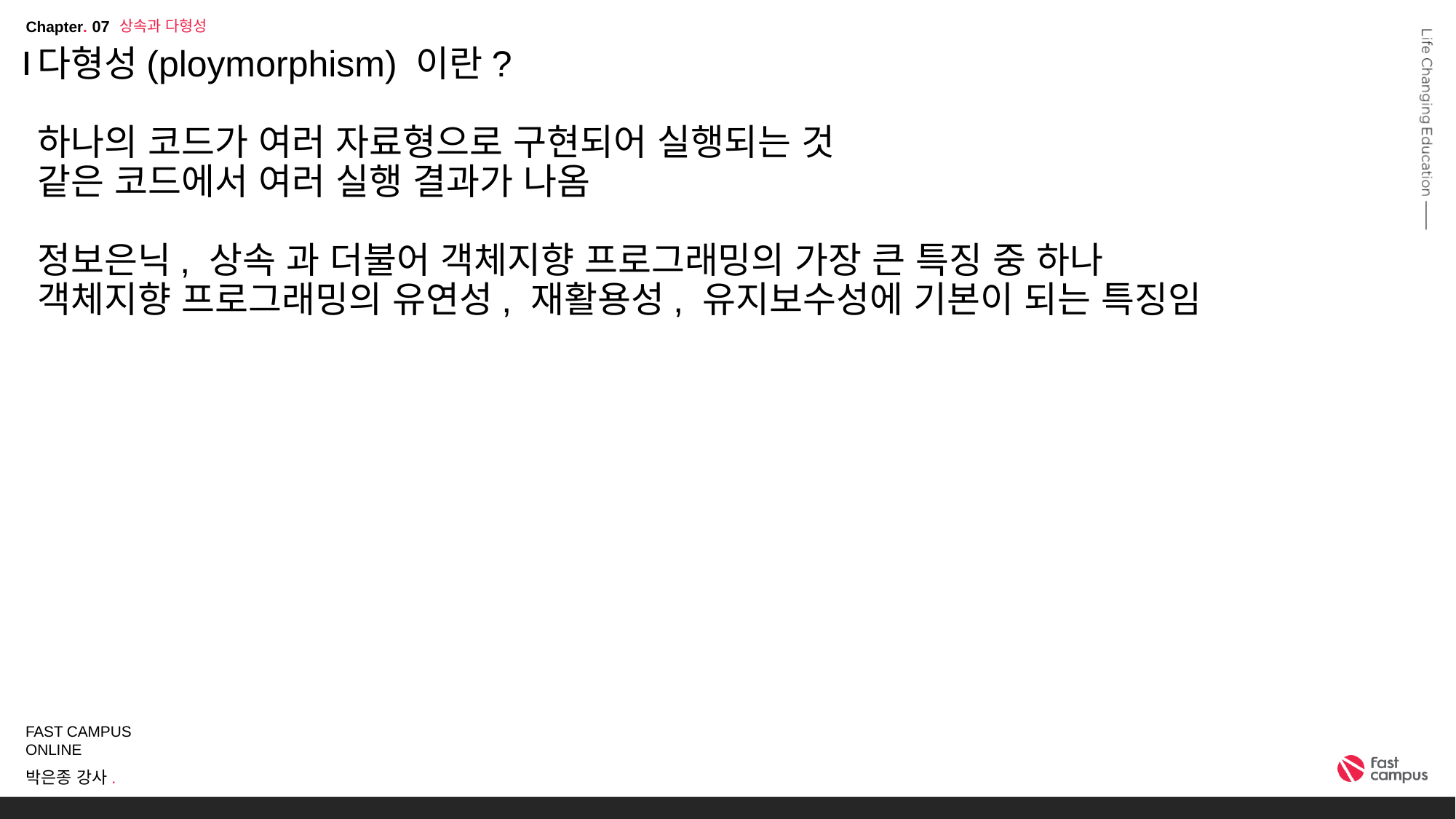

상속과 다형성
07
# 다형성(ploymorphism) 이란? 하나의 코드가 여러 자료형으로 구현되어 실행되는 것 같은 코드에서 여러 실행 결과가 나옴 정보은닉, 상속 과 더불어 객체지향 프로그래밍의 가장 큰 특징 중 하나 객체지향 프로그래밍의 유연성, 재활용성, 유지보수성에 기본이 되는 특징임